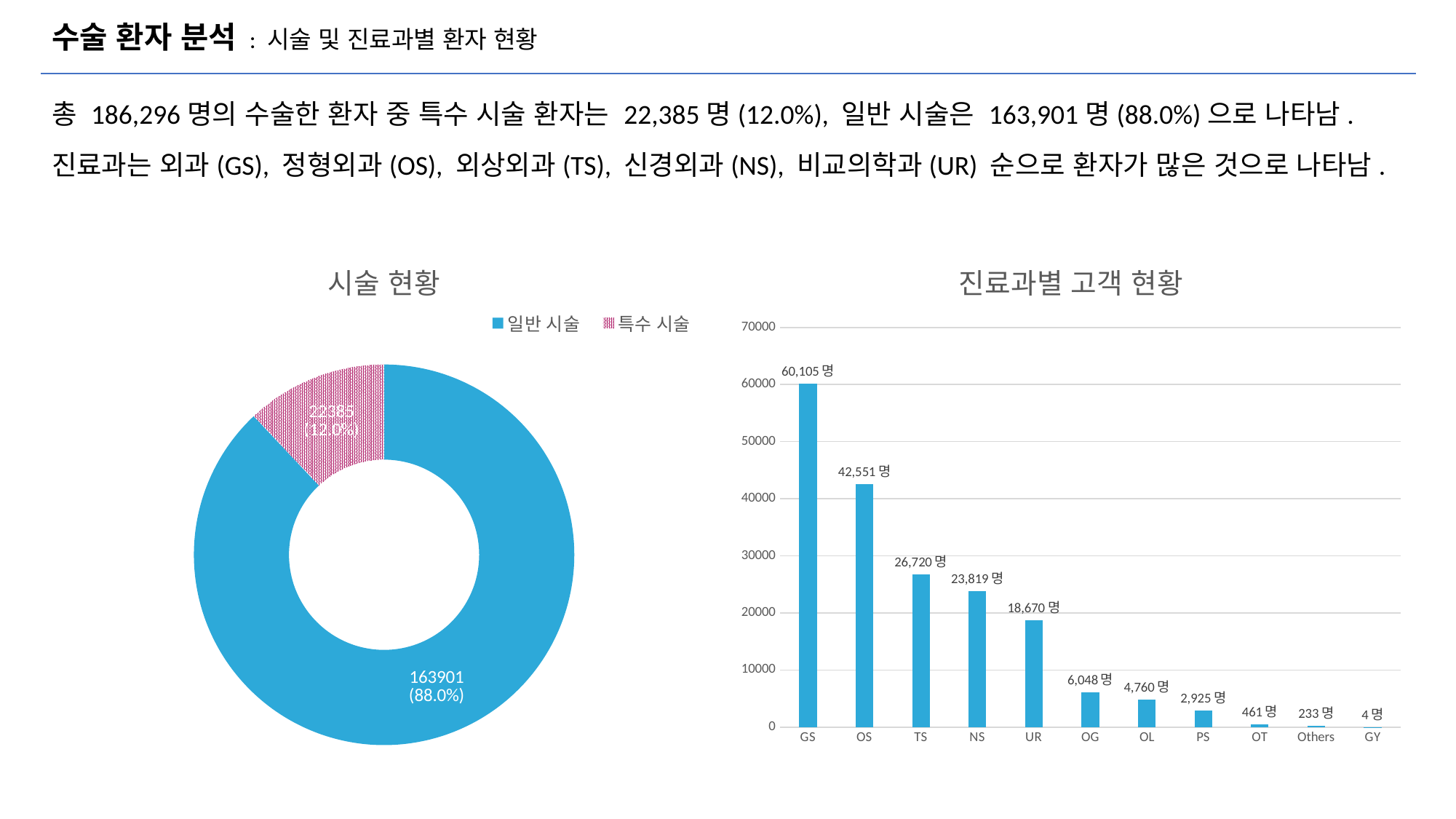

# 수술 환자 분석 : 시술 및 진료과별 환자 현황
총 186,296명의 수술한 환자 중 특수 시술 환자는 22,385명(12.0%), 일반 시술은 163,901명(88.0%)으로 나타남.
진료과는 외과(GS), 정형외과(OS), 외상외과(TS), 신경외과(NS), 비교의학과(UR) 순으로 환자가 많은 것으로 나타남.

### Chart: 시술 현황

| Category | 성별 |
|---|---|
| 일반 시술 | 163901.0 |
| 특수 시술 | 22385.0 |

### Chart: 진료과별 고객 현황

| Category | 고객 수 |
|---|---|
| GS | 60105.0 |
| OS | 42551.0 |
| TS | 26720.0 |
| NS | 23819.0 |
| UR | 18670.0 |
| OG | 6048.0 |
| OL | 4760.0 |
| PS | 2925.0 |
| OT | 461.0 |
| Others | 233.0 |
| GY | 4.0 |